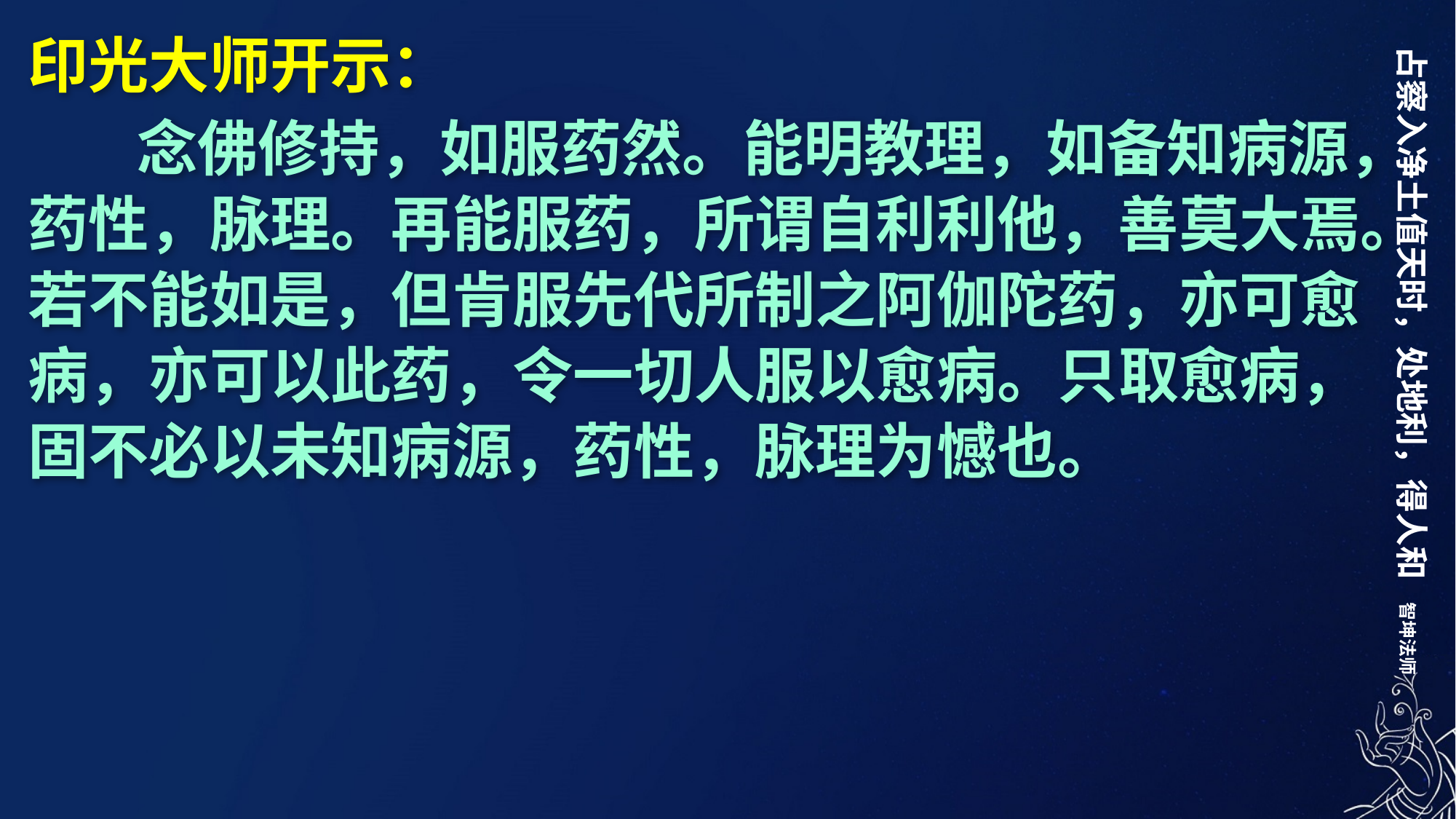

印光大师开示：
	念佛修持，如服药然。能明教理，如备知病源，药性，脉理。再能服药，所谓自利利他，善莫大焉。若不能如是，但肯服先代所制之阿伽陀药，亦可愈病，亦可以此药，令一切人服以愈病。只取愈病，固不必以未知病源，药性，脉理为憾也。